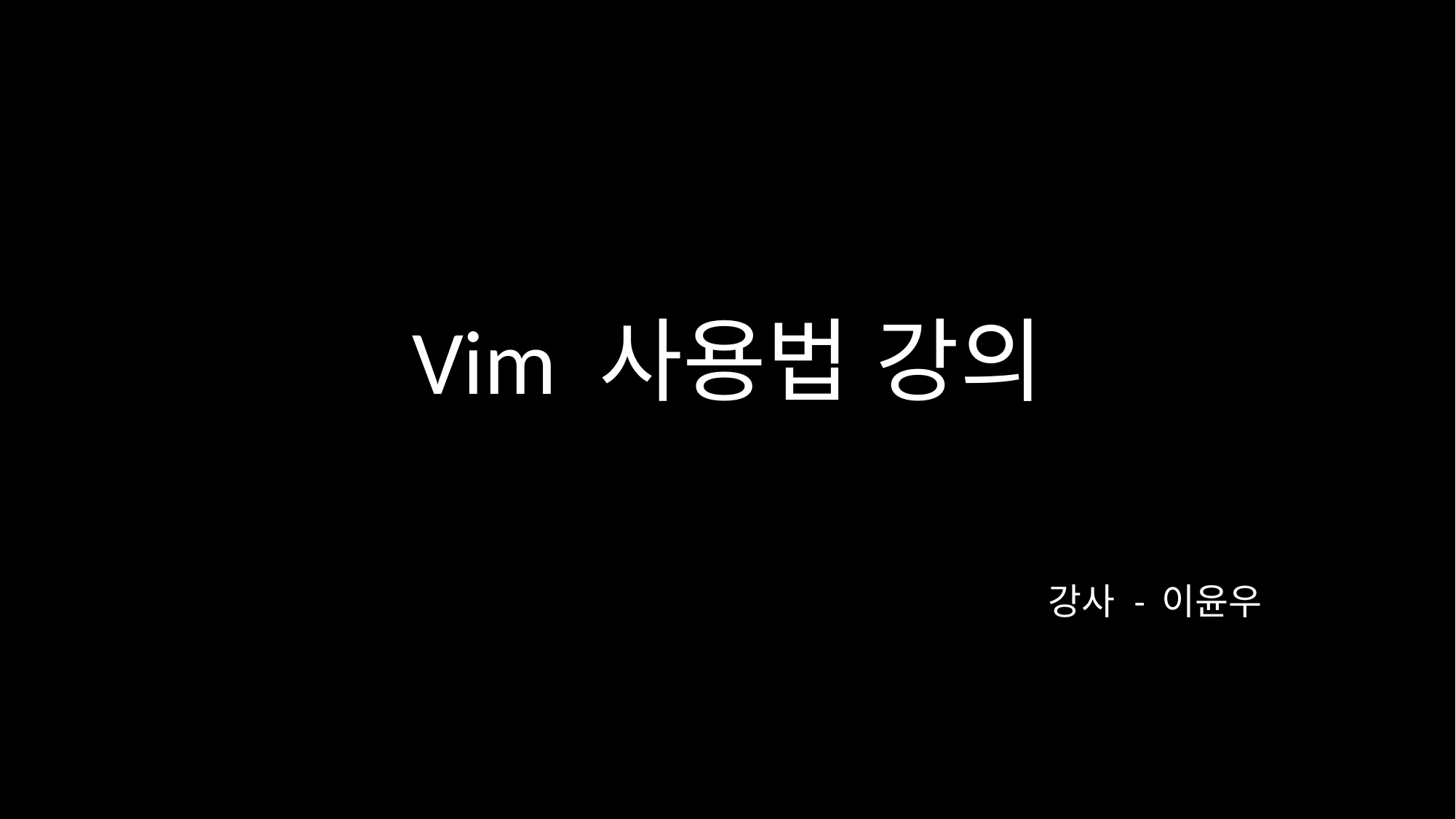

# Vim 사용법 강의
강사 - 이윤우